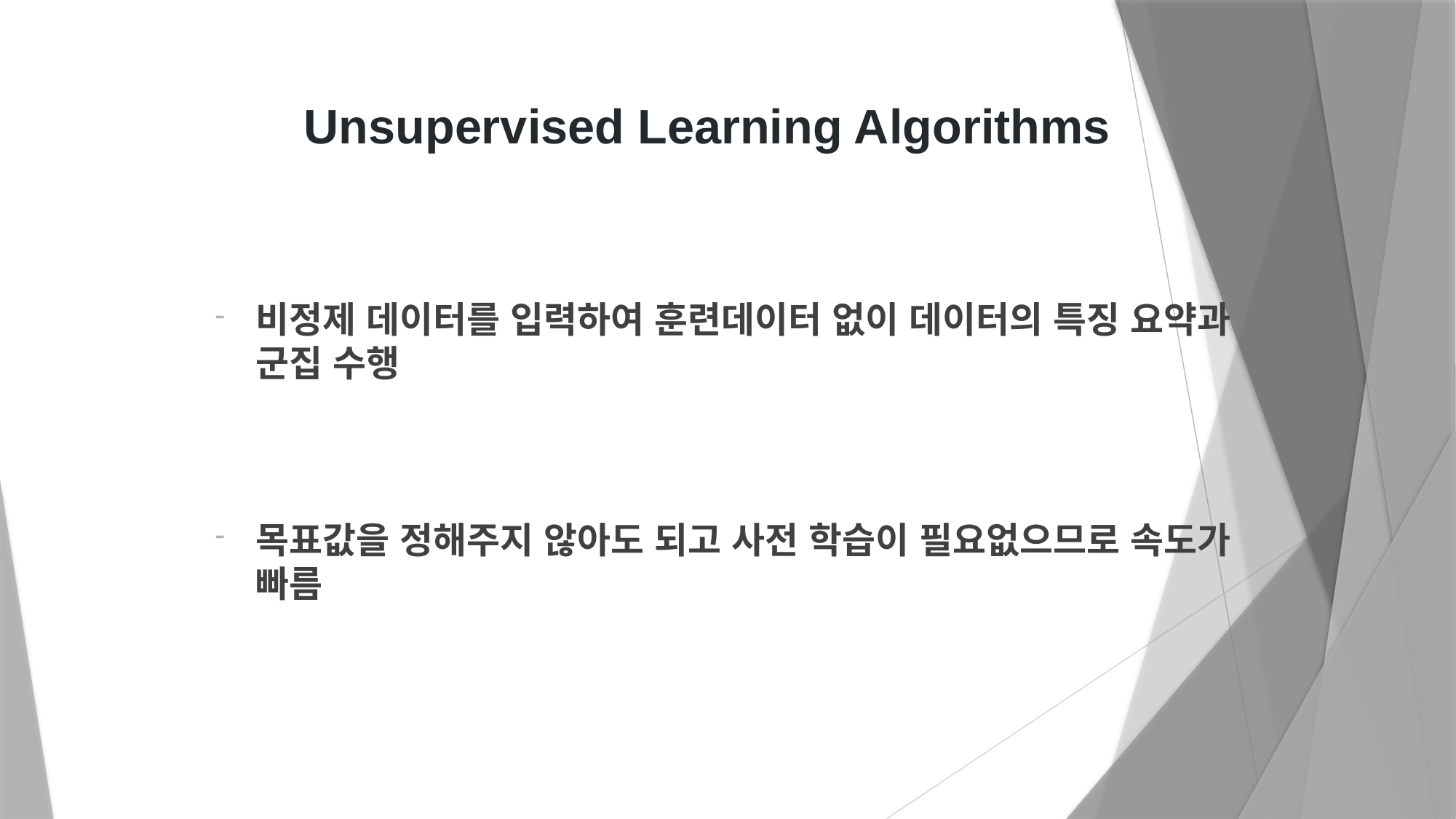

# Unsupervised Learning Algorithms
비정제 데이터를 입력하여 훈련데이터 없이 데이터의 특징 요약과 군집 수행

목표값을 정해주지 않아도 되고 사전 학습이 필요없으므로 속도가 빠름